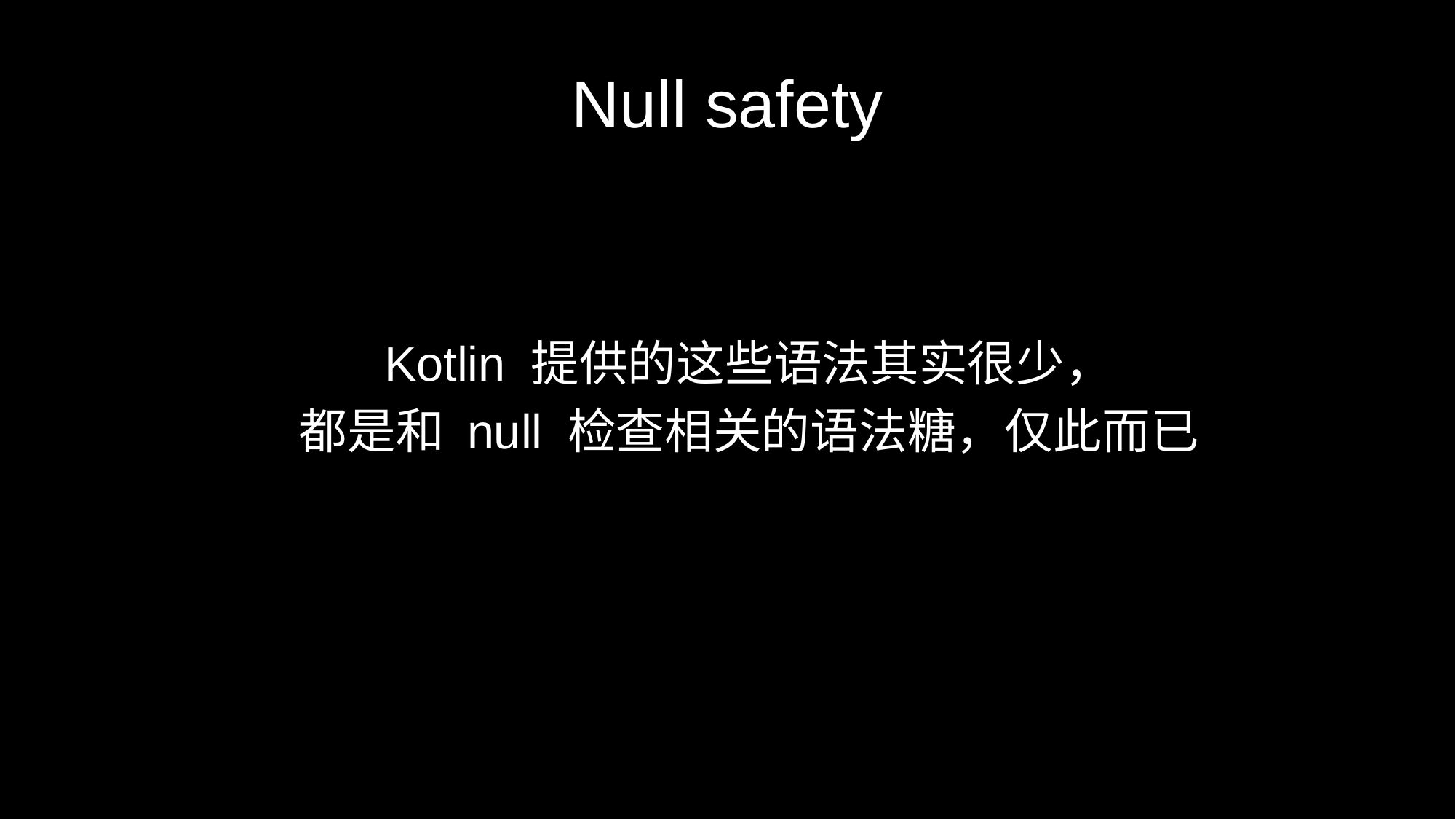

# Null safety
Kotlin 提供的这些语法其实很少，
都是和 null 检查相关的语法糖，仅此而已